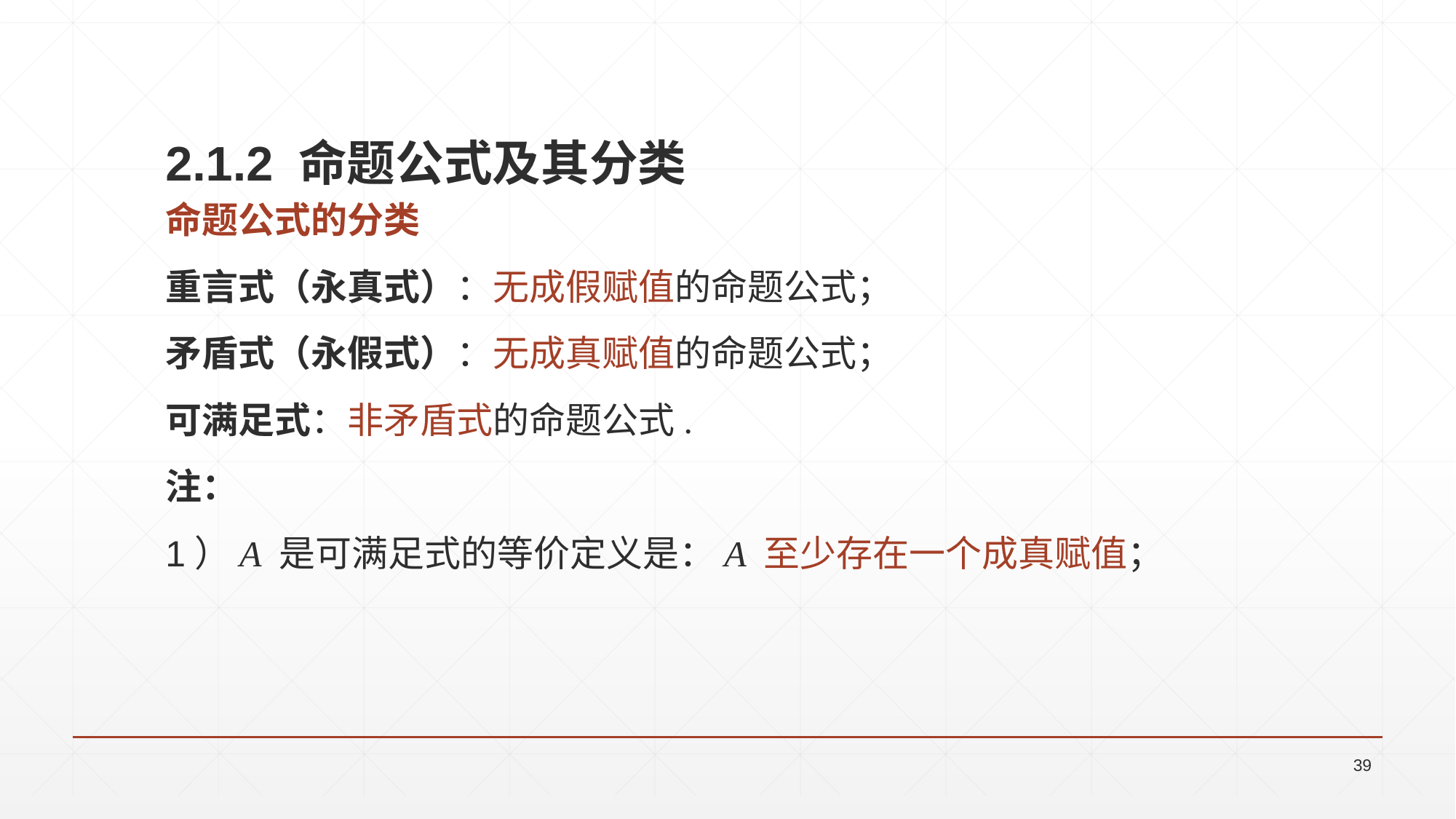

2.1.2 命题公式及其分类
命题公式的分类
重言式（永真式）：无成假赋值的命题公式；
矛盾式（永假式）：无成真赋值的命题公式；
可满足式：非矛盾式的命题公式.
注：
1）A 是可满足式的等价定义是：A 至少存在一个成真赋值；

39